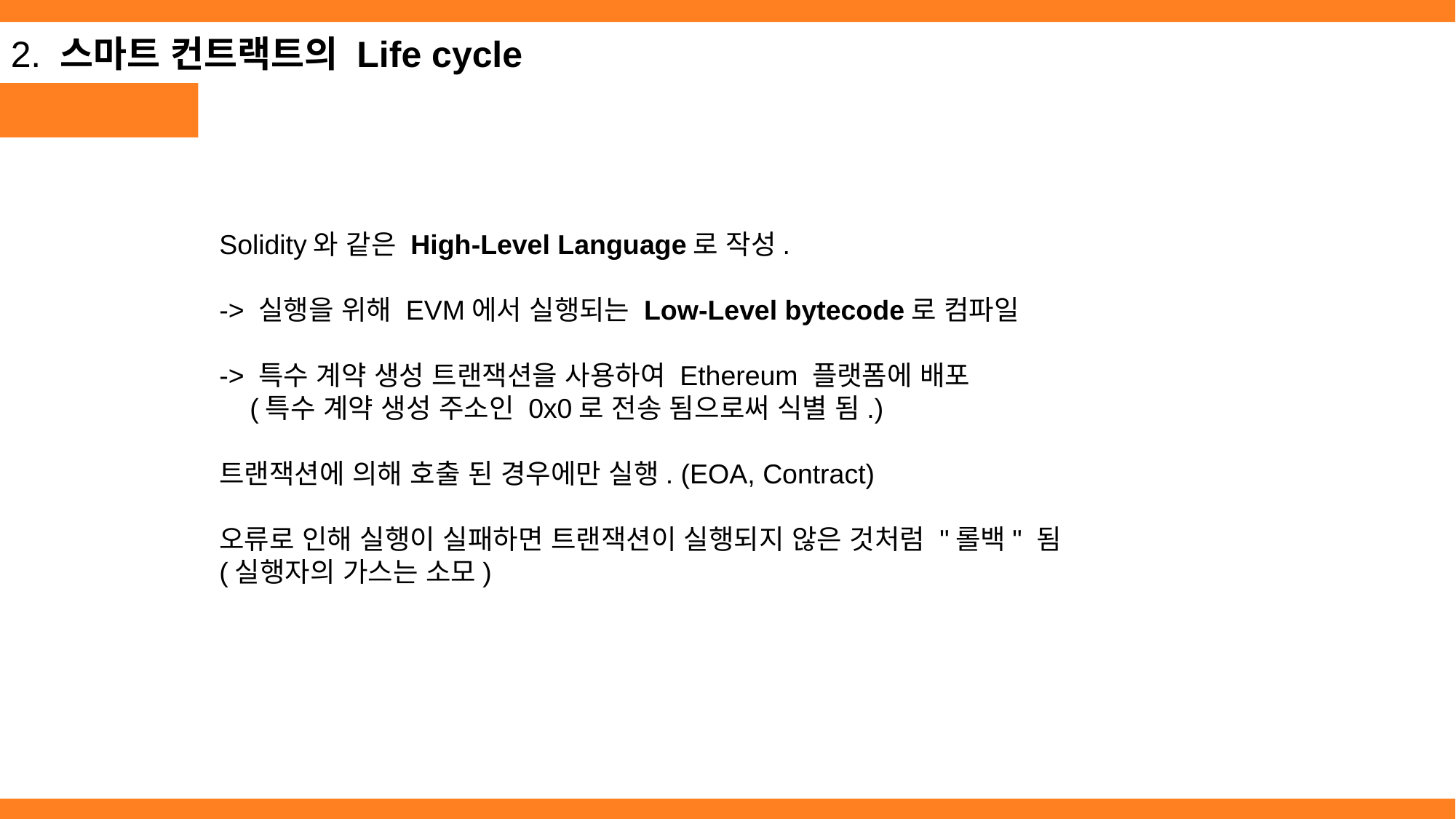

2. 스마트 컨트랙트의 Life cycle
Solidity와 같은 High-Level Language로 작성.

-> 실행을 위해 EVM에서 실행되는 Low-Level bytecode로 컴파일

-> 특수 계약 생성 트랜잭션을 사용하여 Ethereum 플랫폼에 배포
    (특수 계약 생성 주소인 0x0로 전송 됨으로써 식별 됨.)

트랜잭션에 의해 호출 된 경우에만 실행. (EOA, Contract)

오류로 인해 실행이 실패하면 트랜잭션이 실행되지 않은 것처럼 "롤백" 됨
(실행자의 가스는 소모)

여행